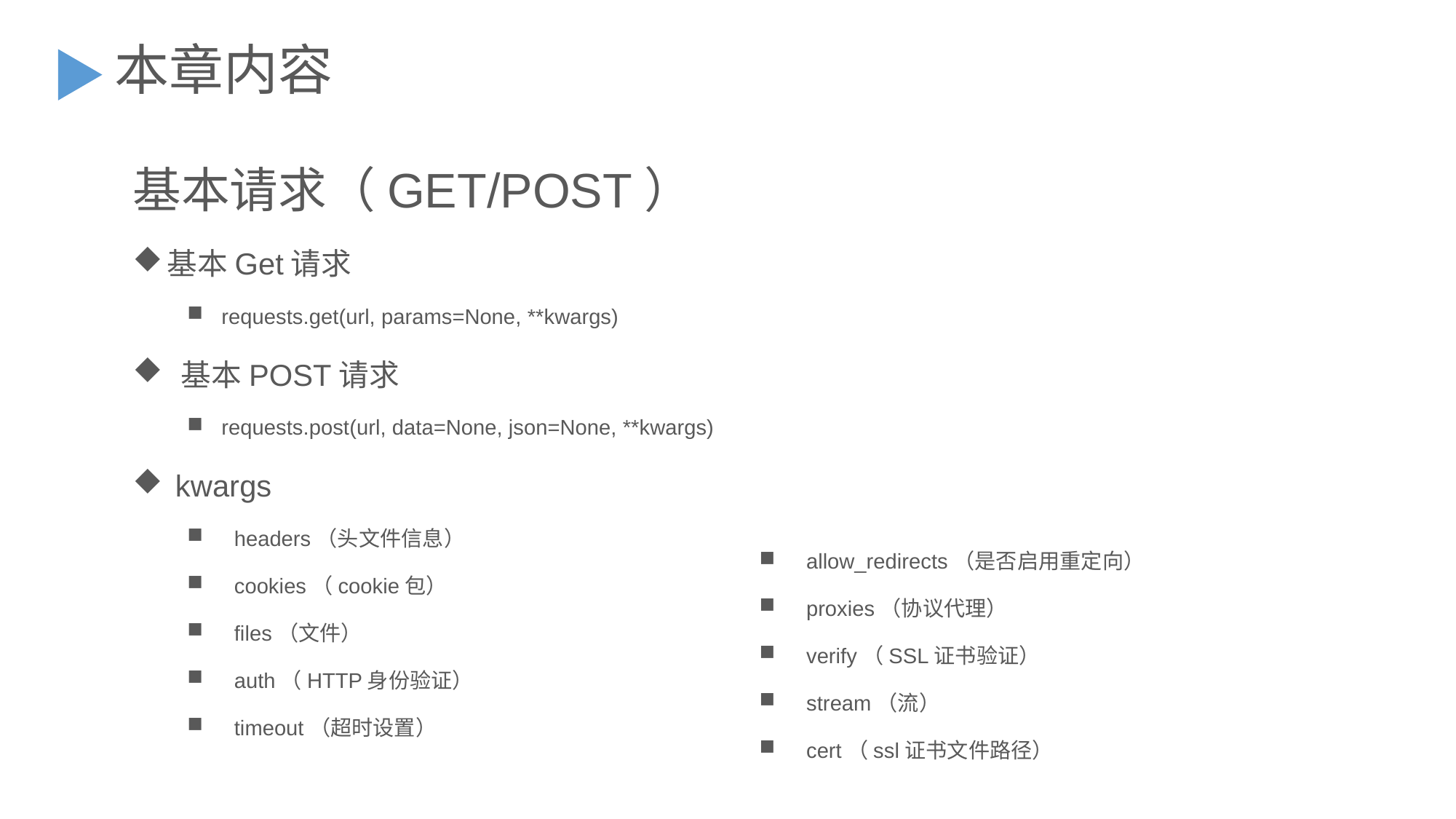

本章内容

基本请求（GET/POST）
基本Get请求
requests.get(url, params=None, **kwargs)
 基本POST请求
requests.post(url, data=None, json=None, **kwargs)
 kwargs
 headers（头文件信息）
 cookies（cookie包）
 files（文件）
 auth（HTTP身份验证）
 timeout（超时设置）

 allow_redirects（是否启用重定向）
 proxies（协议代理）
 verify（SSL证书验证）
 stream（流）
 cert（ssl证书文件路径）